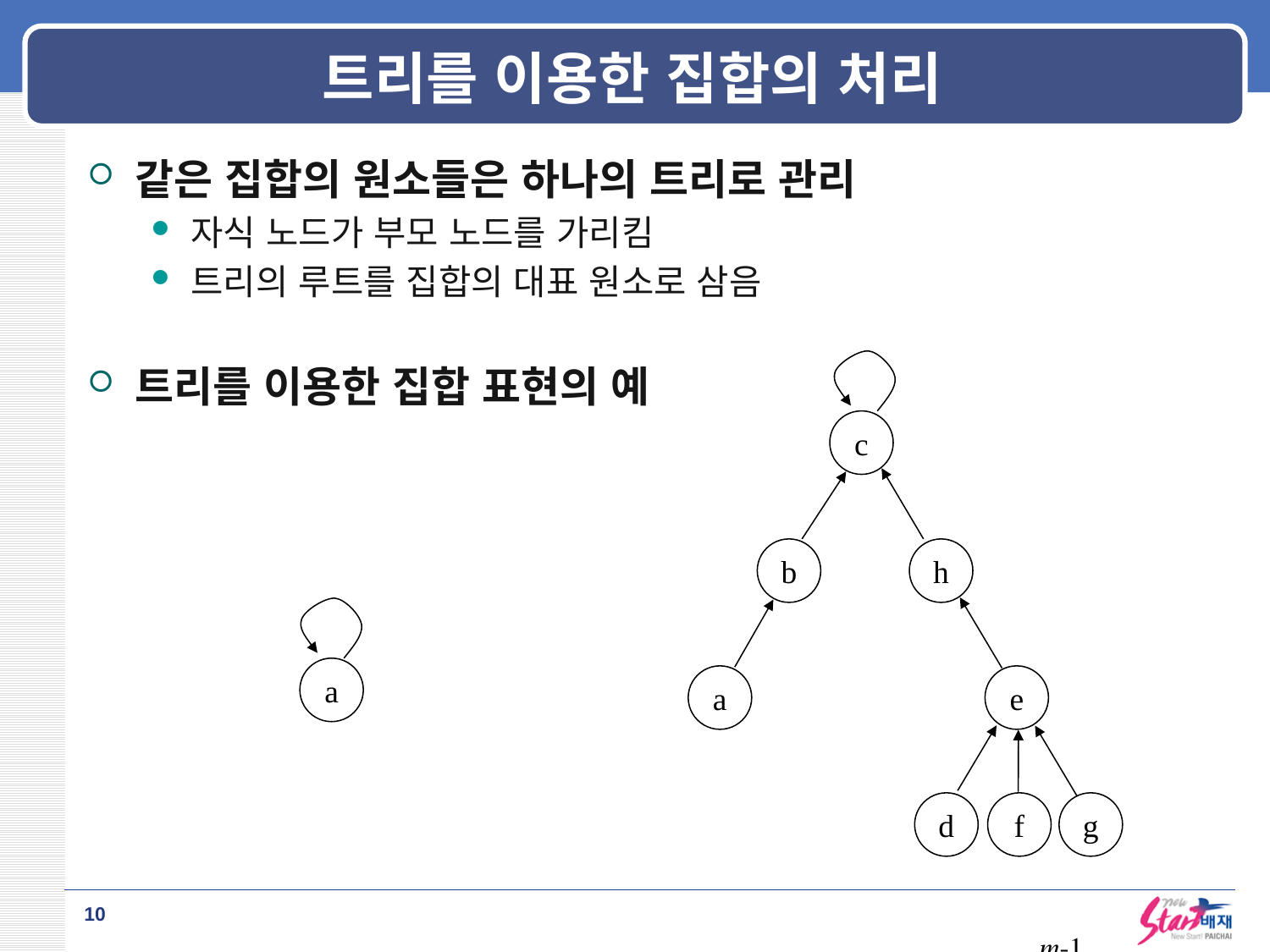

# 트리를 이용한 집합의 처리
같은 집합의 원소들은 하나의 트리로 관리
자식 노드가 부모 노드를 가리킴
트리의 루트를 집합의 대표 원소로 삼음

트리를 이용한 집합 표현의 예

c

b
h

a
a
e

d
f
g
10
m-1